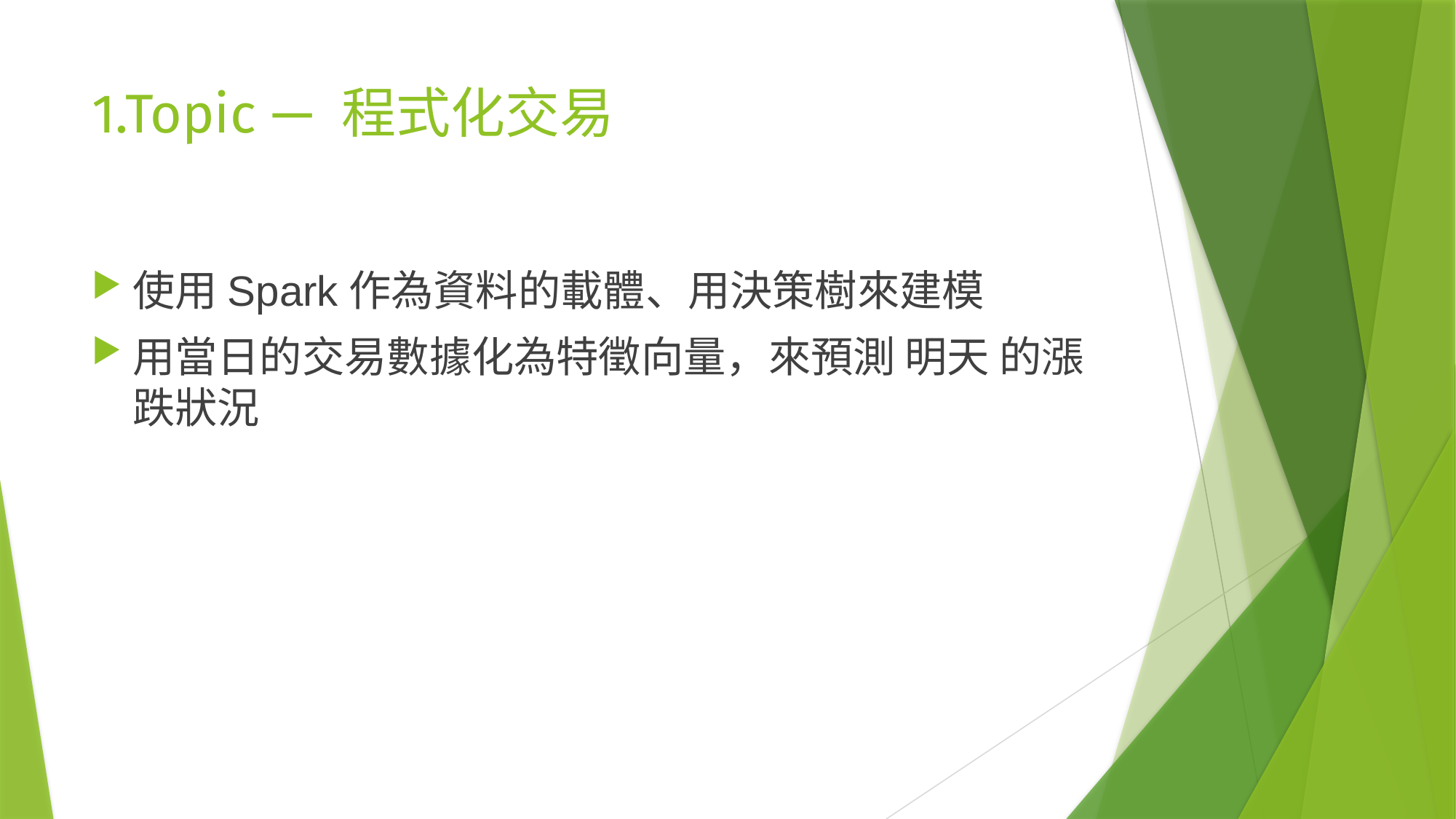

# 1.Topic — 程式化交易
使用Spark作為資料的載體、用決策樹來建模
用當日的交易數據化為特徵向量，來預測 明天 的漲跌狀況